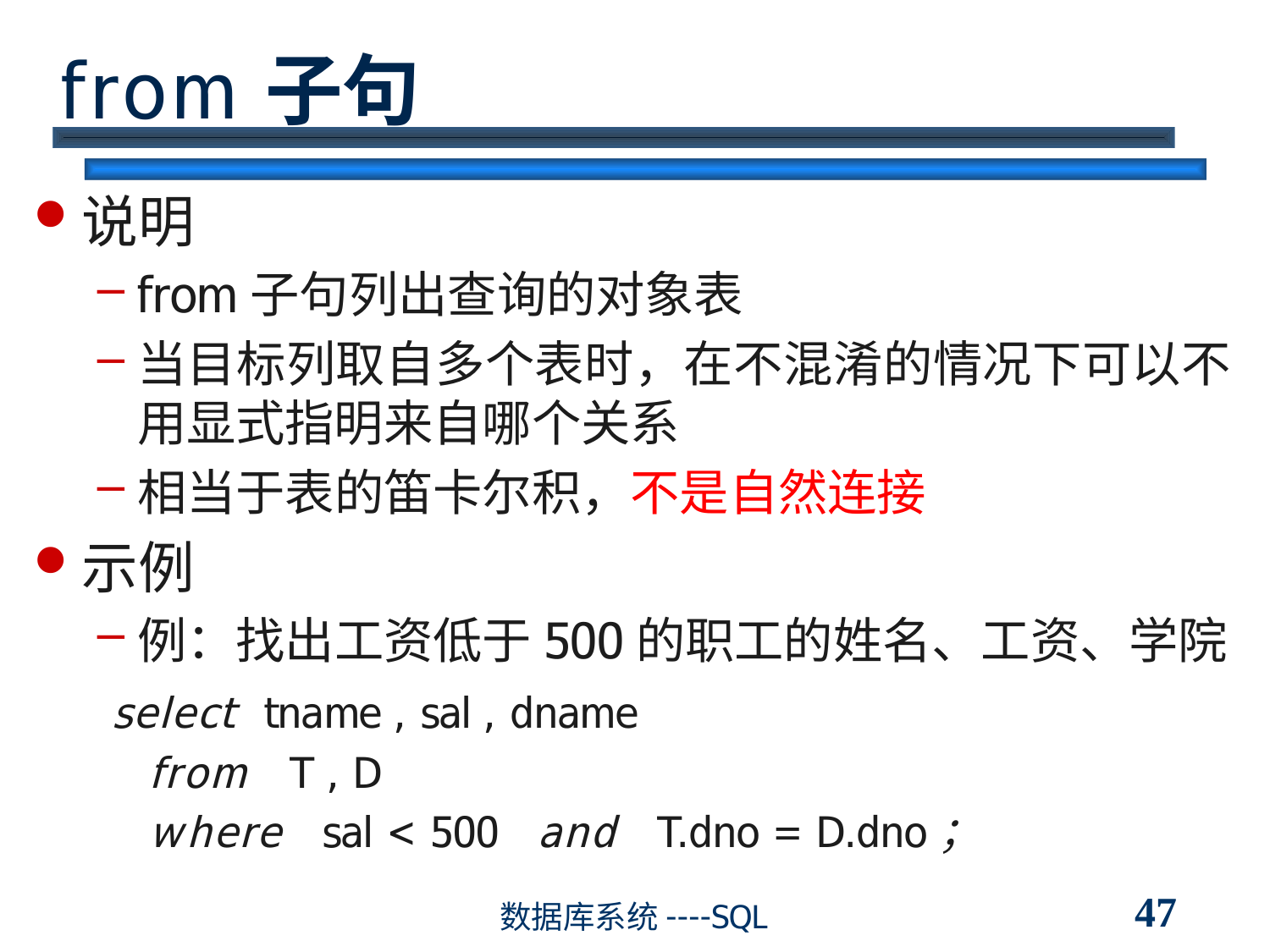

# from子句
说明
from子句列出查询的对象表
当目标列取自多个表时，在不混淆的情况下可以不用显式指明来自哪个关系
相当于表的笛卡尔积，不是自然连接
示例
例：找出工资低于500的职工的姓名、工资、学院
 select	tname , sal , dname
    from   T , D
    where   sal < 500   and   T.dno = D.dno；
47
数据库系统----SQL